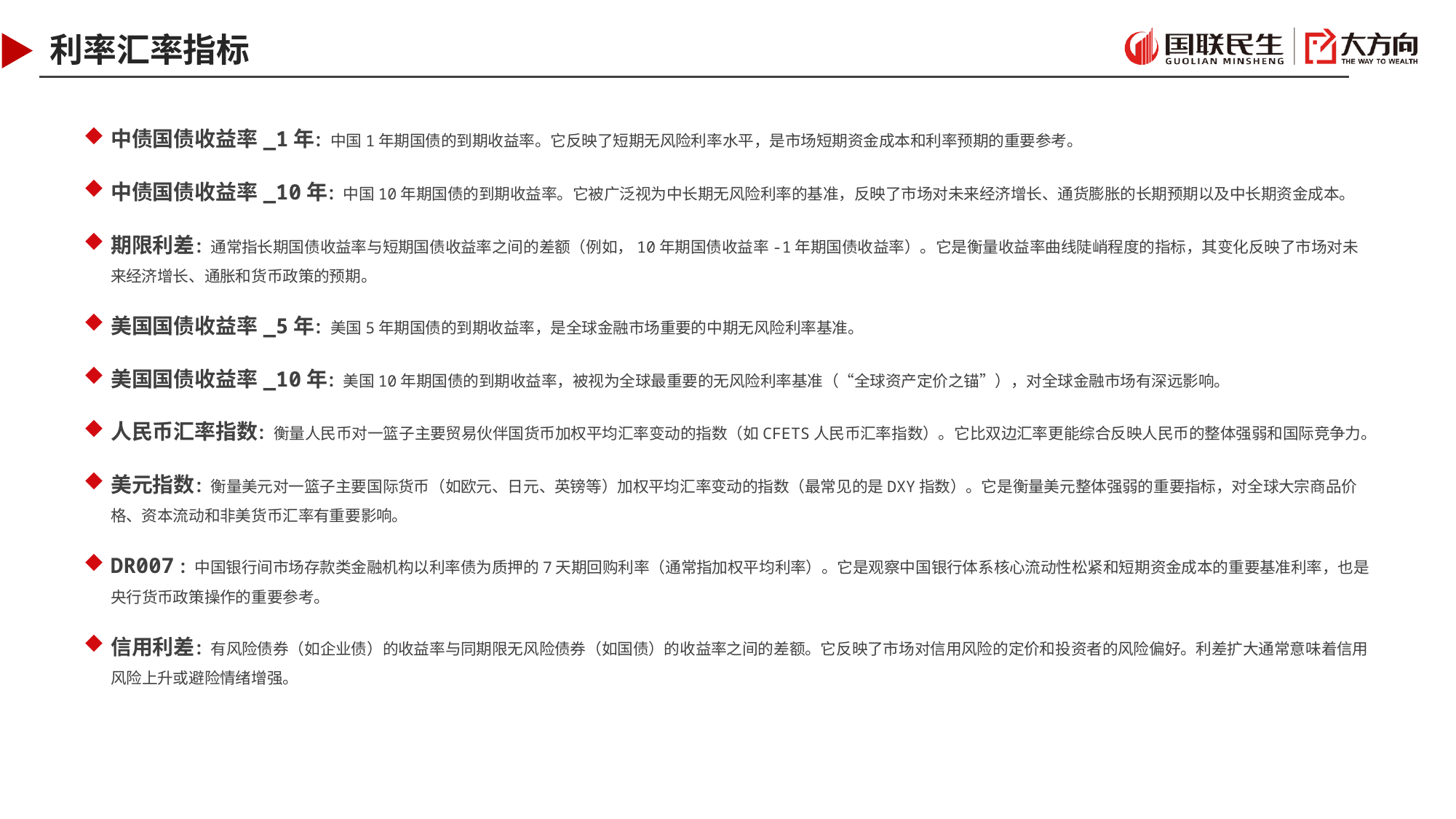

# 利率汇率指标
中债国债收益率_1年：中国1年期国债的到期收益率。它反映了短期无风险利率水平，是市场短期资金成本和利率预期的重要参考。
中债国债收益率_10年：中国10年期国债的到期收益率。它被广泛视为中长期无风险利率的基准，反映了市场对未来经济增长、通货膨胀的长期预期以及中长期资金成本。
期限利差：通常指长期国债收益率与短期国债收益率之间的差额（例如，10年期国债收益率-1年期国债收益率）。它是衡量收益率曲线陡峭程度的指标，其变化反映了市场对未来经济增长、通胀和货币政策的预期。
美国国债收益率_5年：美国5年期国债的到期收益率，是全球金融市场重要的中期无风险利率基准。
美国国债收益率_10年：美国10年期国债的到期收益率，被视为全球最重要的无风险利率基准（“全球资产定价之锚”），对全球金融市场有深远影响。
人民币汇率指数：衡量人民币对一篮子主要贸易伙伴国货币加权平均汇率变动的指数（如CFETS人民币汇率指数）。它比双边汇率更能综合反映人民币的整体强弱和国际竞争力。
美元指数：衡量美元对一篮子主要国际货币（如欧元、日元、英镑等）加权平均汇率变动的指数（最常见的是DXY指数）。它是衡量美元整体强弱的重要指标，对全球大宗商品价格、资本流动和非美货币汇率有重要影响。
DR007：中国银行间市场存款类金融机构以利率债为质押的7天期回购利率（通常指加权平均利率）。它是观察中国银行体系核心流动性松紧和短期资金成本的重要基准利率，也是央行货币政策操作的重要参考。
信用利差：有风险债券（如企业债）的收益率与同期限无风险债券（如国债）的收益率之间的差额。它反映了市场对信用风险的定价和投资者的风险偏好。利差扩大通常意味着信用风险上升或避险情绪增强。